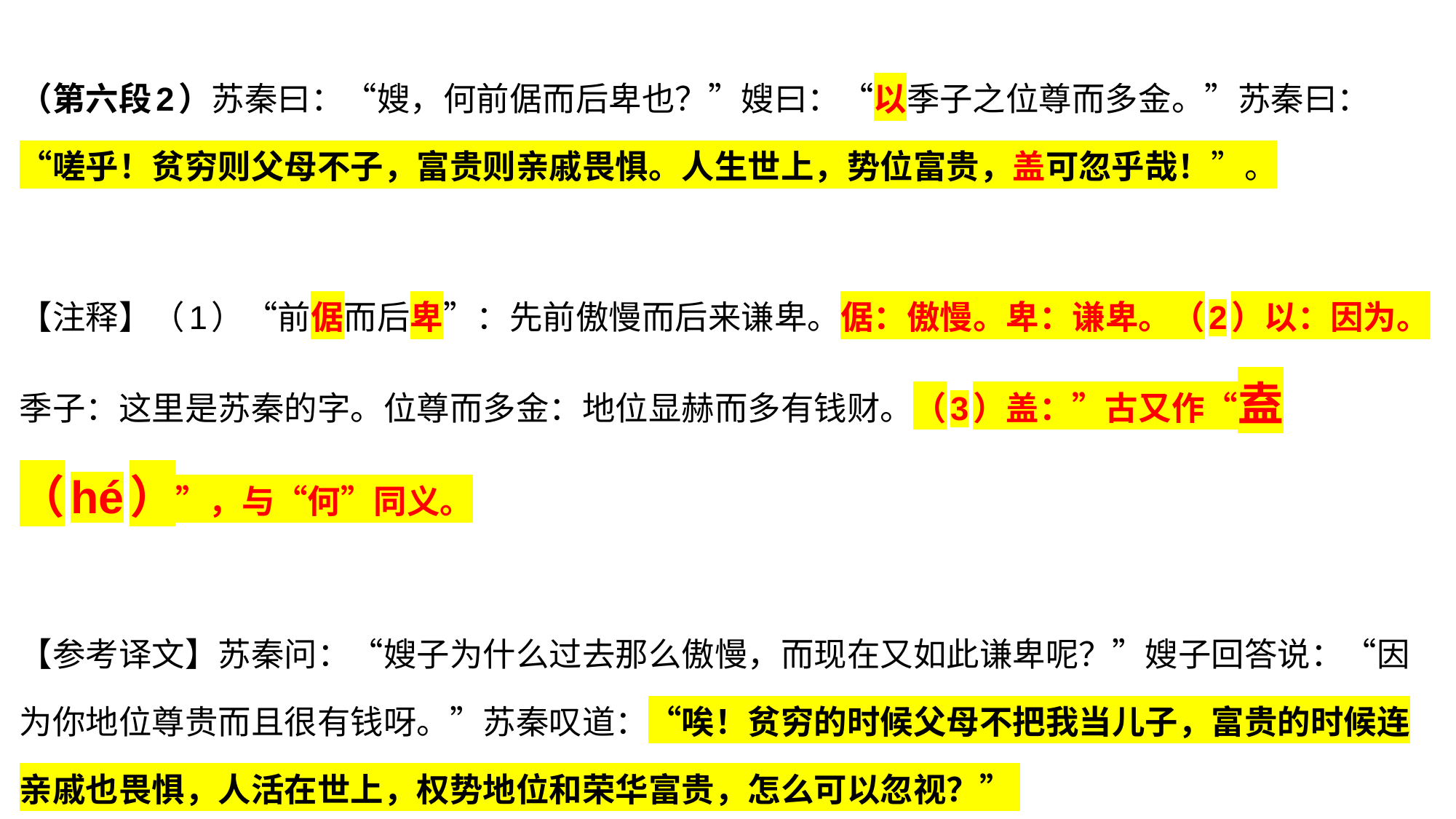

（第六段2）苏秦曰：“嫂，何前倨而后卑也？”嫂曰：“以季子之位尊而多金。”苏秦曰：“嗟乎！贫穷则父母不子，富贵则亲戚畏惧。人生世上，势位富贵，盖可忽乎哉！”。

【注释】（1）“前倨而后卑”：先前傲慢而后来谦卑。倨：傲慢。卑：谦卑。（2）以：因为。季子：这里是苏秦的字。位尊而多金：地位显赫而多有钱财。（3）盖：”古又作“盍（hé）”，与“何”同义。

【参考译文】苏秦问：“嫂子为什么过去那么傲慢，而现在又如此谦卑呢？”嫂子回答说：“因为你地位尊贵而且很有钱呀。”苏秦叹道：“唉！贫穷的时候父母不把我当儿子，富贵的时候连亲戚也畏惧，人活在世上，权势地位和荣华富贵，怎么可以忽视？”